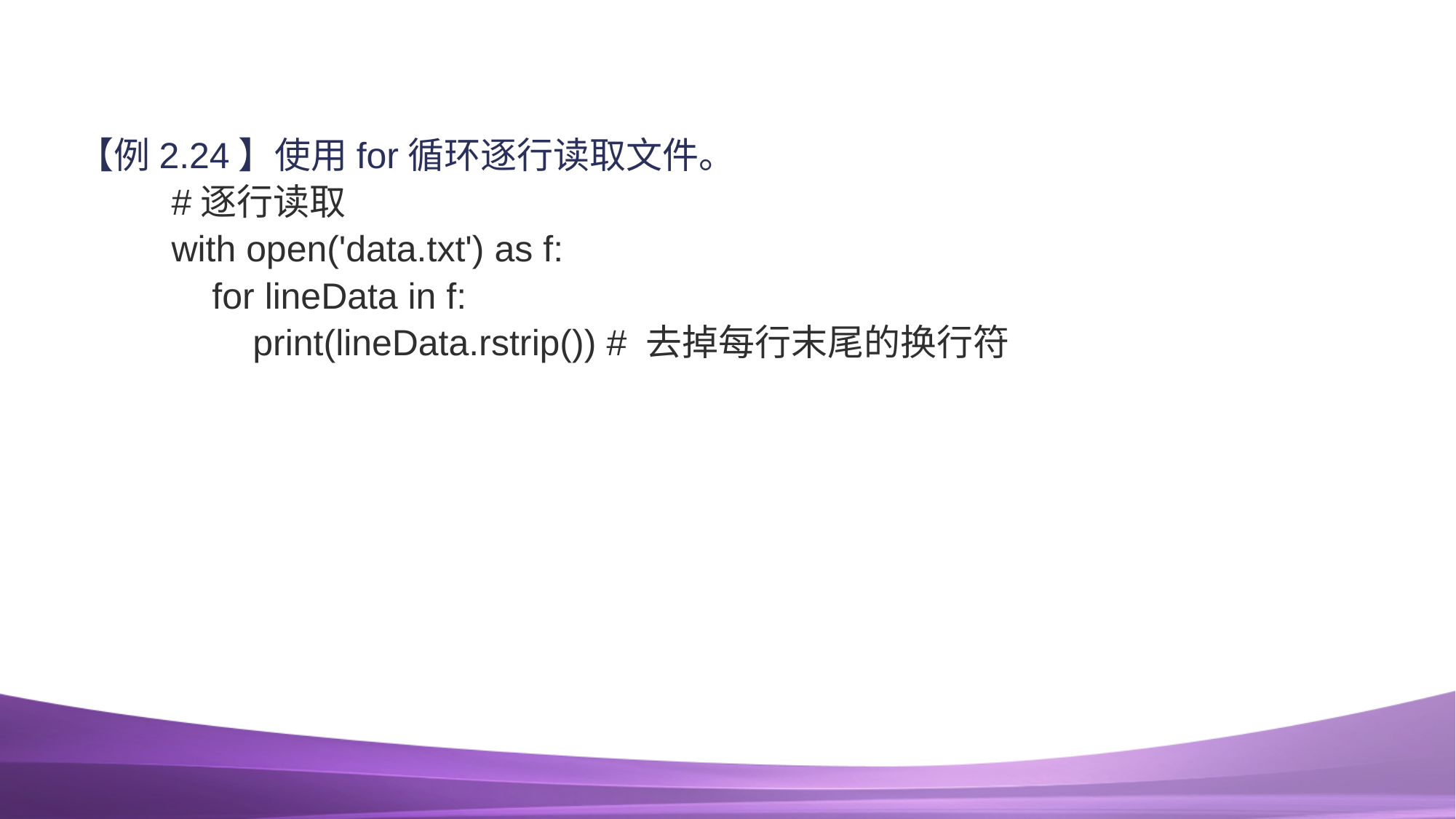

#
【例2.24】使用for循环逐行读取文件。
#逐行读取
with open('data.txt') as f:
    for lineData in f:
        print(lineData.rstrip()) # 去掉每行末尾的换行符